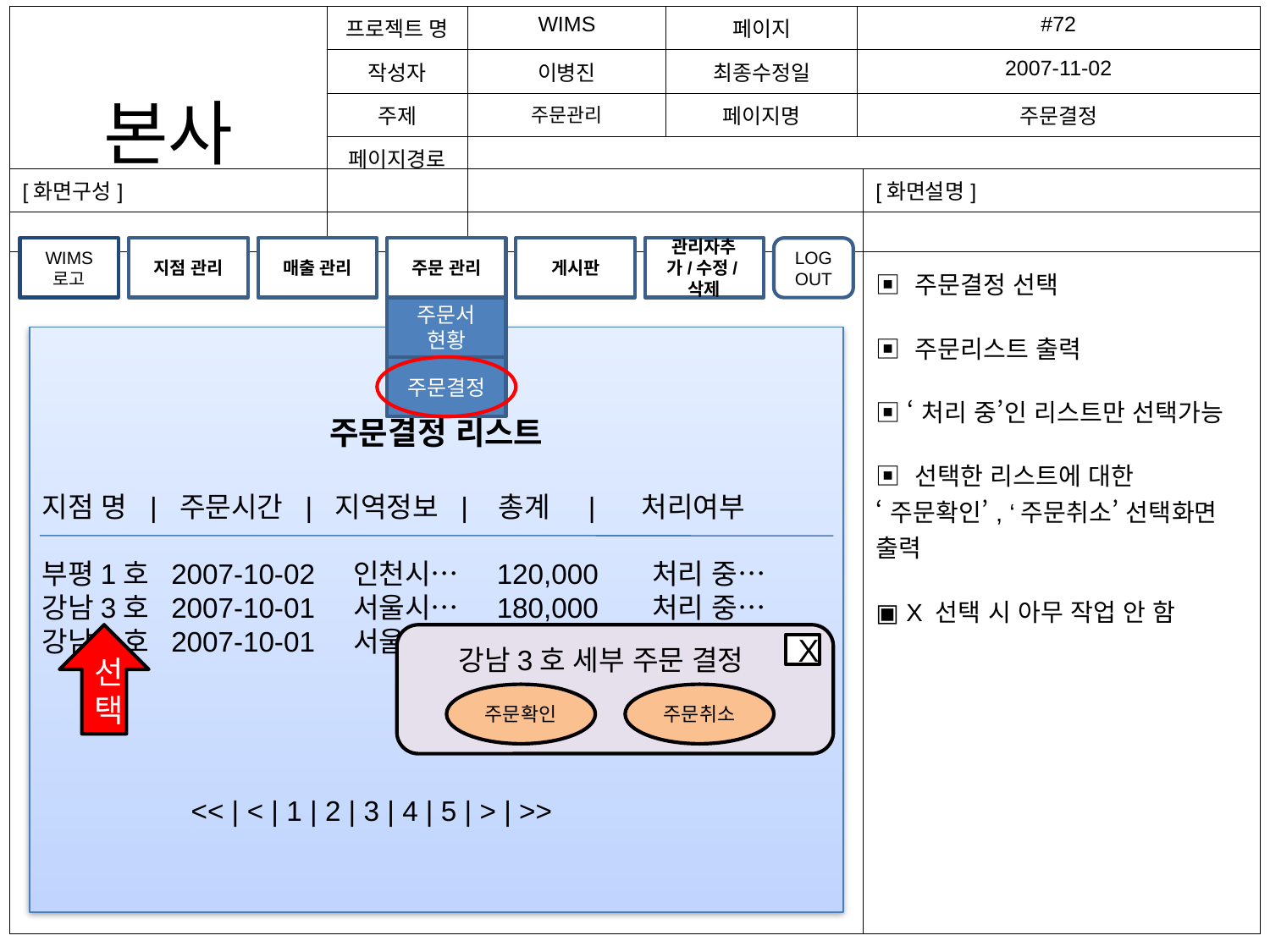

| 본사 | 프로젝트 명 | WIMS | 페이지 | #72 |
| --- | --- | --- | --- | --- |
|  | 작성자 | 이병진 | 최종수정일 | 2007-11-02 |
|  | 주제 | 주문관리 | 페이지명 | 주문결정 |
|  | 페이지경로 |  |  |  |
| [화면구성] | [화면설명] |
| --- | --- |
|  | ▣ 주문결정 선택 ▣ 주문리스트 출력 ▣ ‘처리 중’인 리스트만 선택가능 ▣ 선택한 리스트에 대한 ‘주문확인’, ‘주문취소’ 선택화면 출력 ▣ X 선택 시 아무 작업 안 함 |
게시판
WIMS
로고
지점 관리
매출 관리
주문 관리
관리자추가/수정/삭제
LOG OUT
주문서
현황
주문결정 리스트

지점 명  |  주문시간  |  지역정보  |   총계    |     처리여부

부평1호  2007-10-02    인천시…    120,000      처리 중…
강남3호  2007-10-01    서울시…    180,000      처리 중…
강남2호  2007-10-01    서울시…    110,000      취소

                   << | < | 1 | 2 | 3 | 4 | 5 | > | >>

주문결정
    강남3호 세부 주문 결정

선택
X
주문확인
주문취소